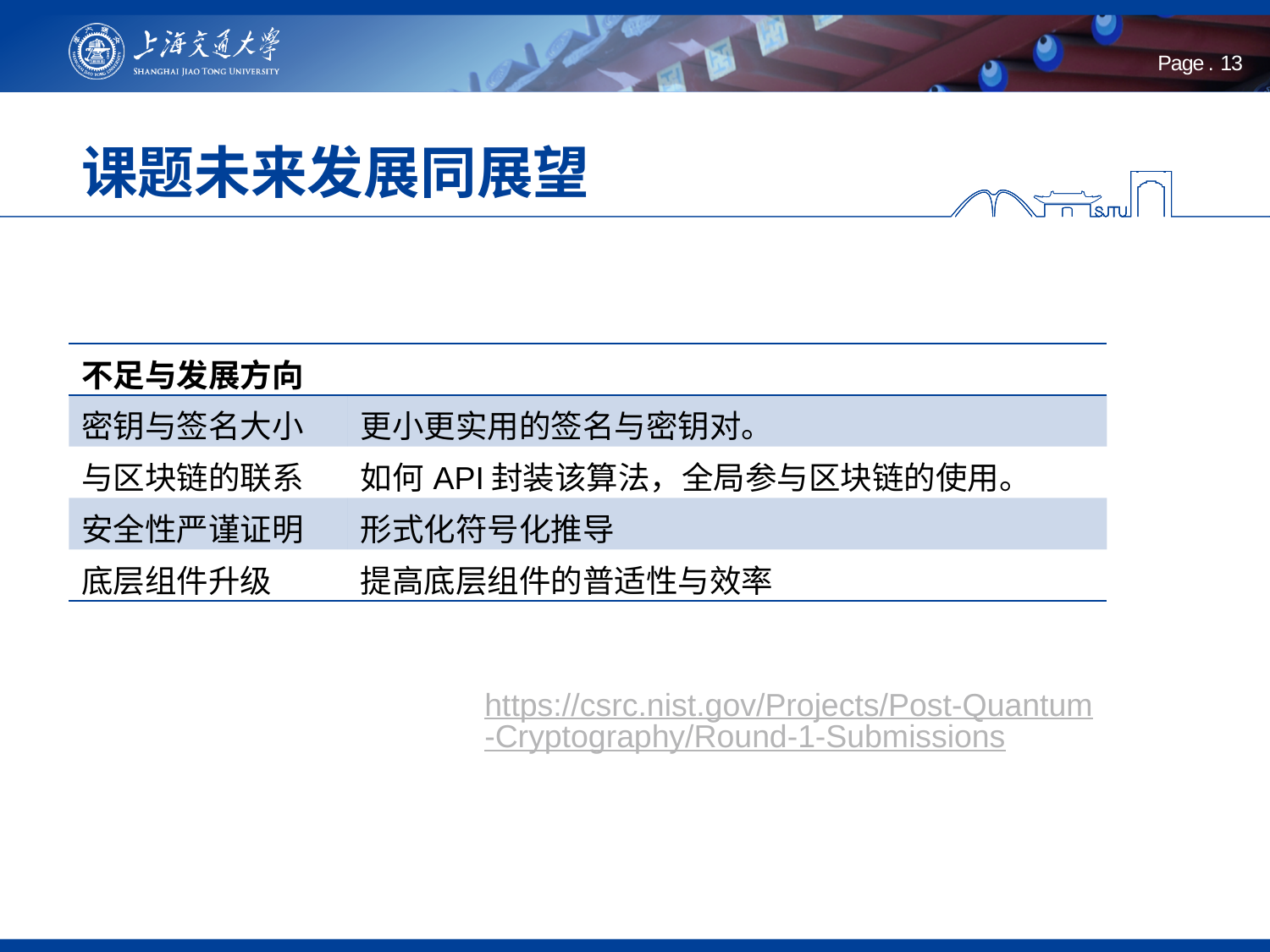

# 课题未来发展同展望
| 不足与发展方向 |  |
| --- | --- |
| 密钥与签名大小 | 更小更实用的签名与密钥对。 |
| 与区块链的联系 | 如何API封装该算法，全局参与区块链的使用。 |
| 安全性严谨证明 | 形式化符号化推导 |
| 底层组件升级 | 提高底层组件的普适性与效率 |
https://csrc.nist.gov/Projects/Post-Quantum-Cryptography/Round-1-Submissions